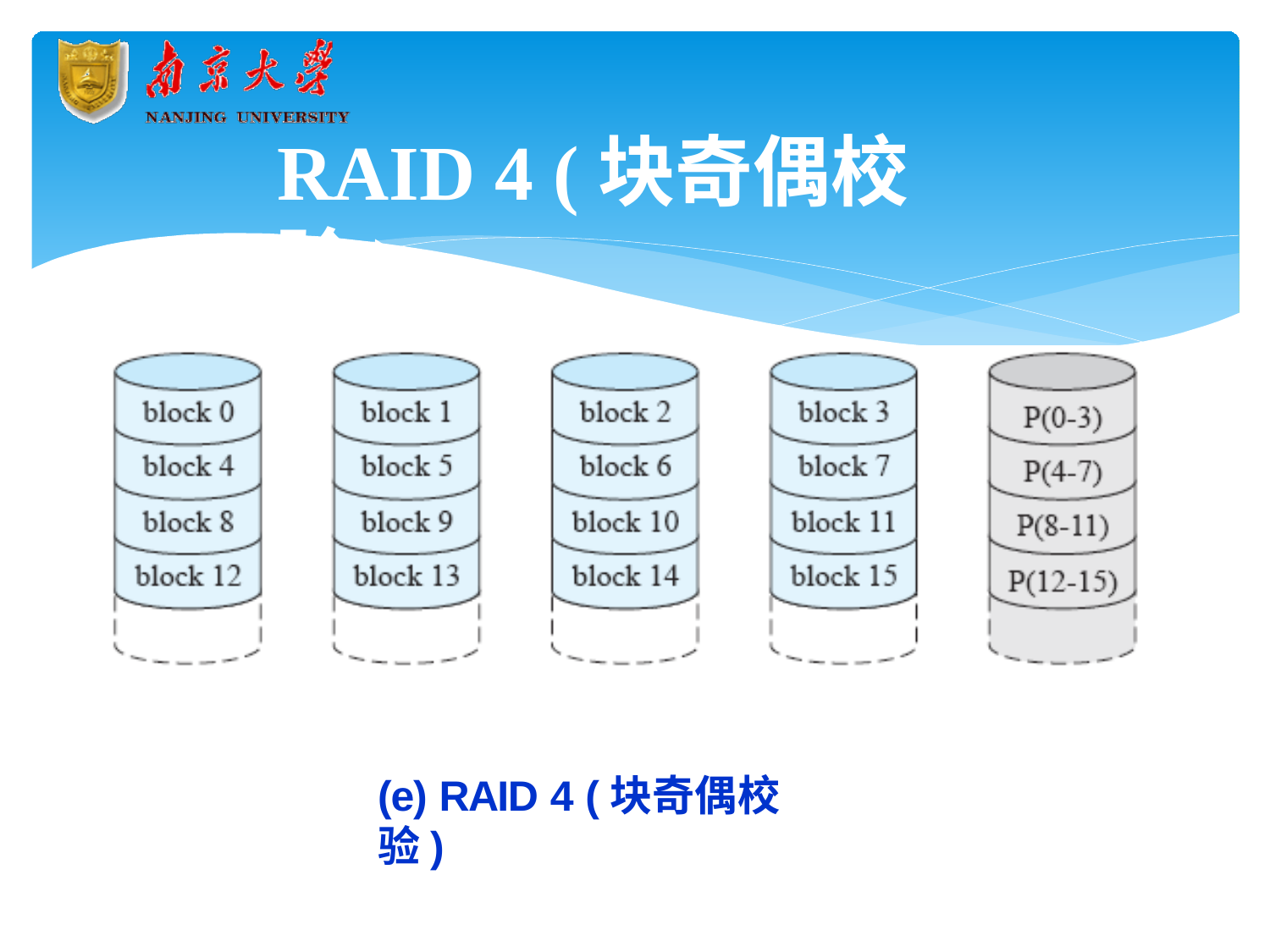

# RAID 4 (块奇偶校验)

(e) RAID 4 (块奇偶校验)